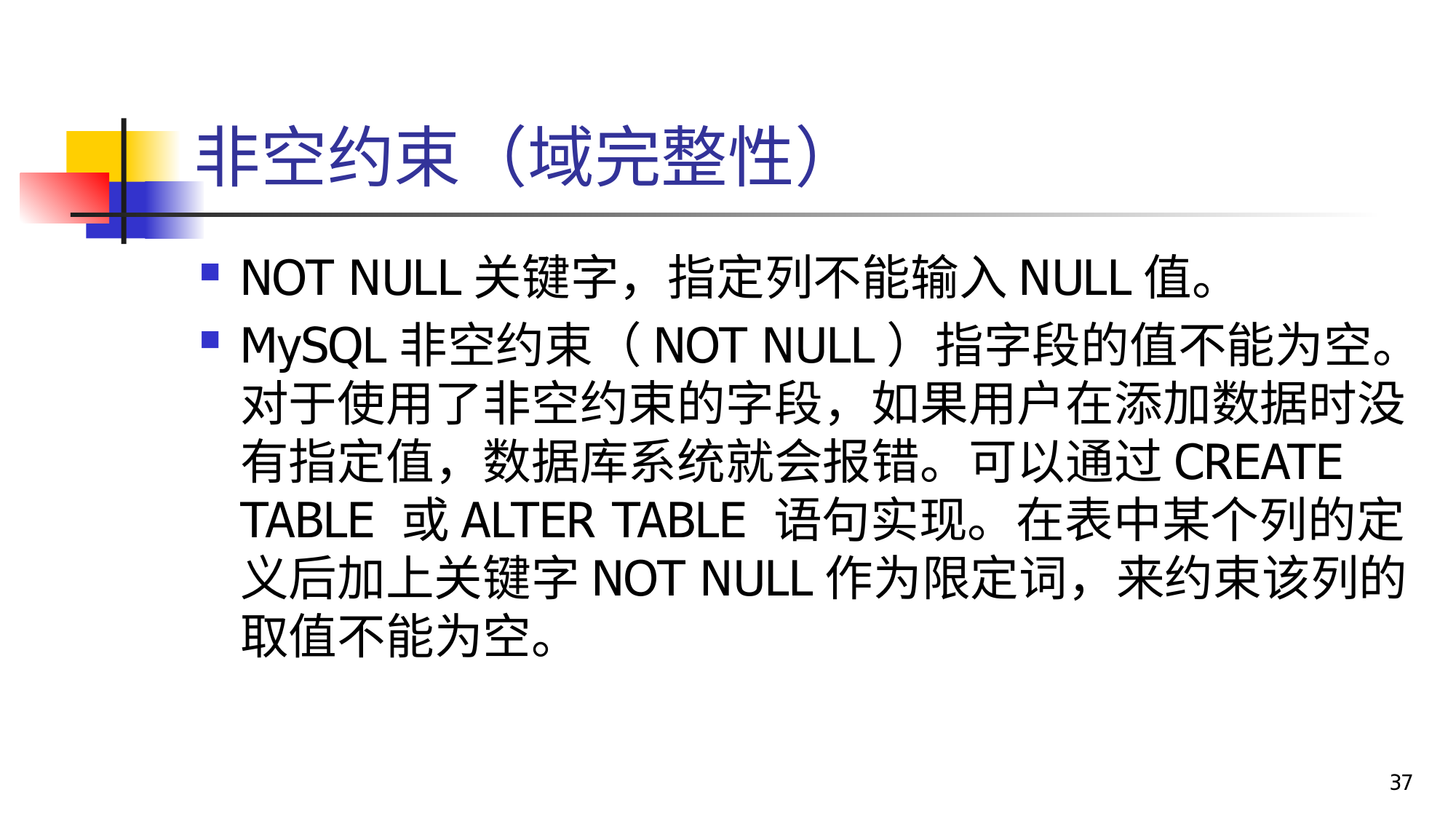

# 非空约束（域完整性）
NOT NULL关键字，指定列不能输入NULL值。
MySQL非空约束（NOT NULL）指字段的值不能为空。对于使用了非空约束的字段，如果用户在添加数据时没有指定值，数据库系统就会报错。可以通过CREATE TABLE 或ALTER TABLE 语句实现。在表中某个列的定义后加上关键字NOT NULL作为限定词，来约束该列的取值不能为空。
37